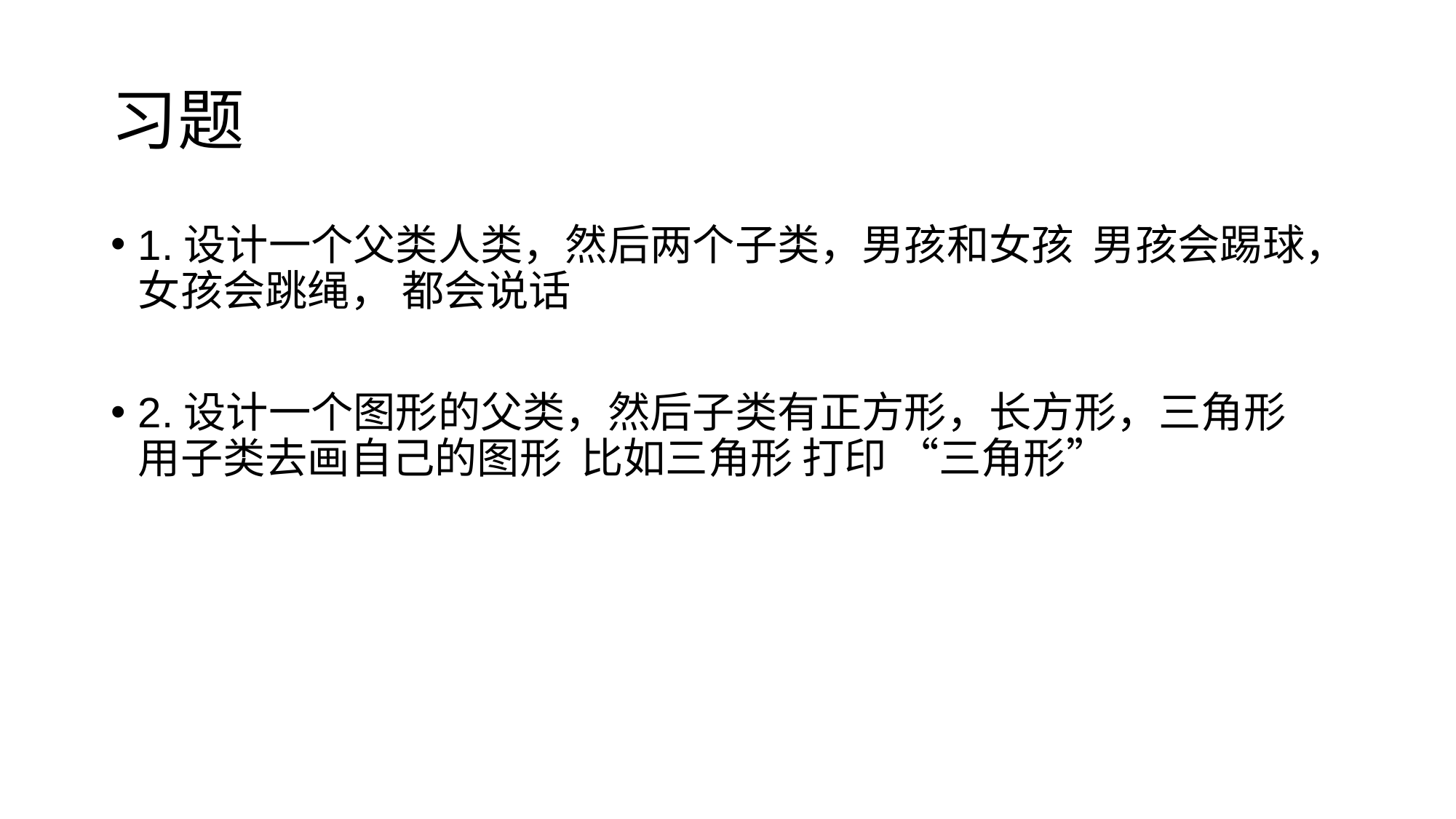

# 习题
1.设计一个父类人类，然后两个子类，男孩和女孩  男孩会踢球，女孩会跳绳， 都会说话

2.设计一个图形的父类，然后子类有正方形，长方形，三角形  用子类去画自己的图形  比如三角形 打印 “三角形”